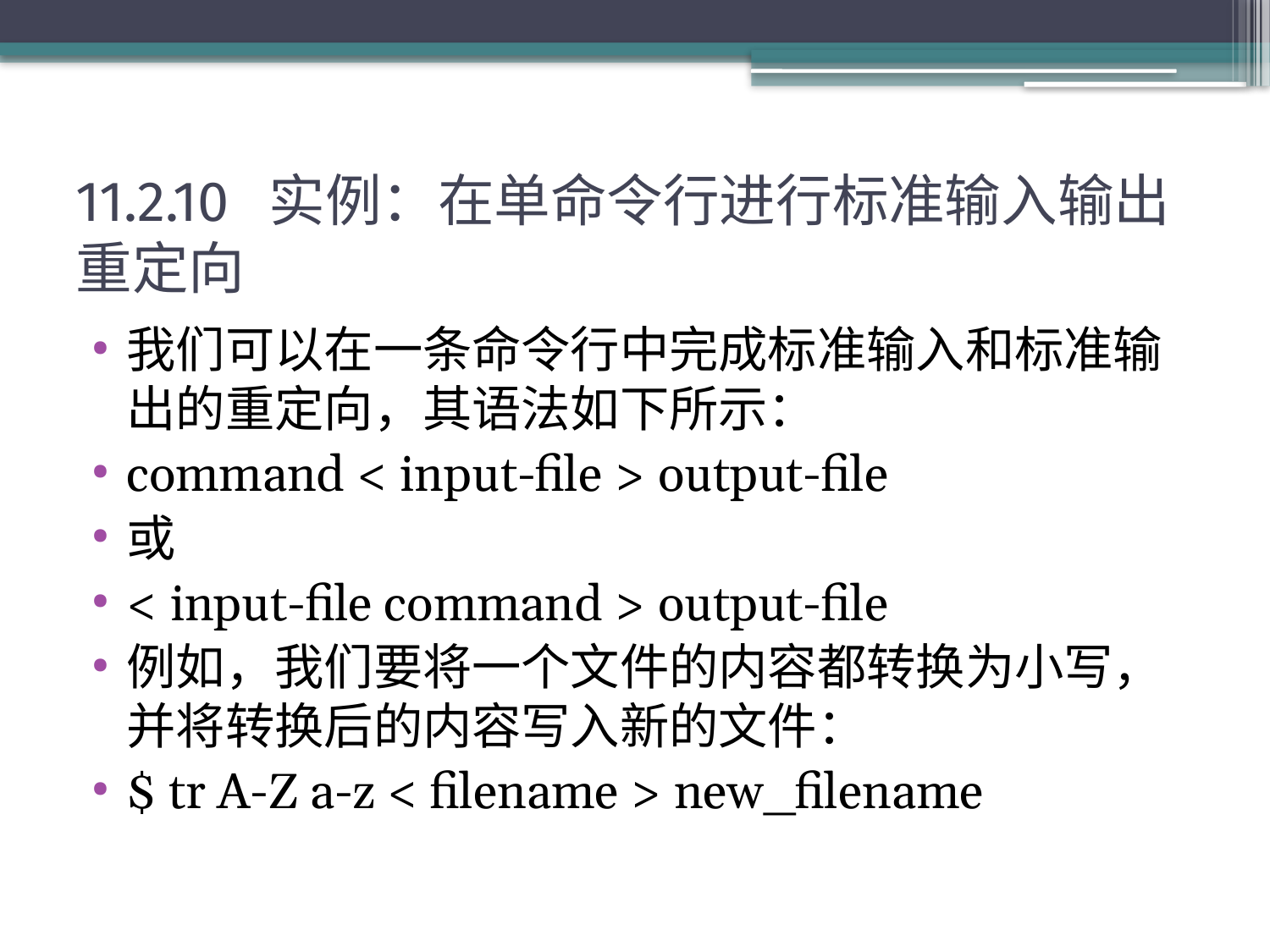

# 11.2.10  实例：在单命令行进行标准输入输出重定向
我们可以在一条命令行中完成标准输入和标准输出的重定向，其语法如下所示：
command < input-file > output-file
或
< input-file command > output-file
例如，我们要将一个文件的内容都转换为小写，并将转换后的内容写入新的文件：
$ tr A-Z a-z < filename > new_filename